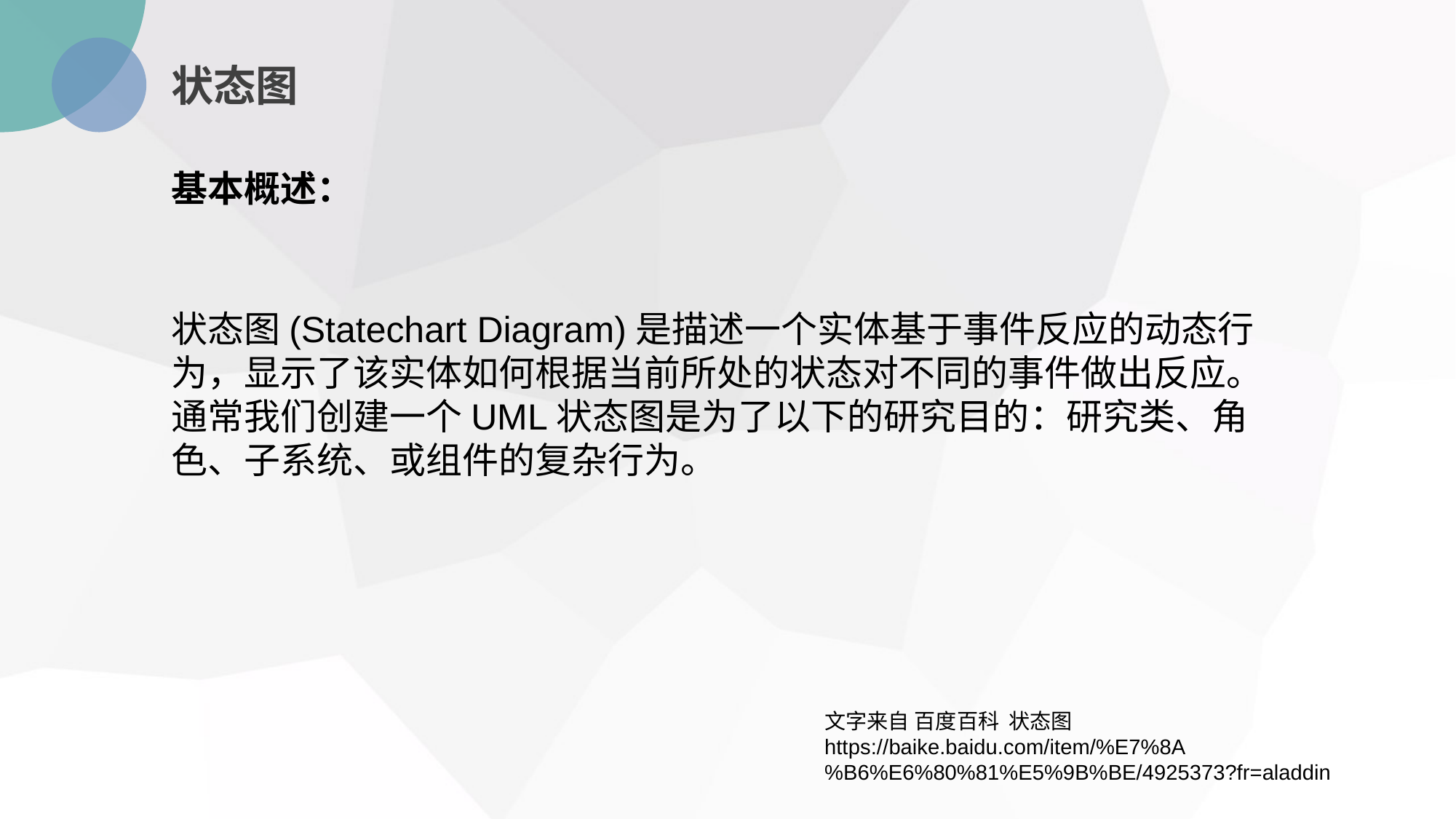

状态图
基本概述：
状态图(Statechart Diagram)是描述一个实体基于事件反应的动态行为，显示了该实体如何根据当前所处的状态对不同的事件做出反应。通常我们创建一个UML状态图是为了以下的研究目的：研究类、角色、子系统、或组件的复杂行为。
文字来自 百度百科  状态图
https://baike.baidu.com/item/%E7%8A%B6%E6%80%81%E5%9B%BE/4925373?fr=aladdin